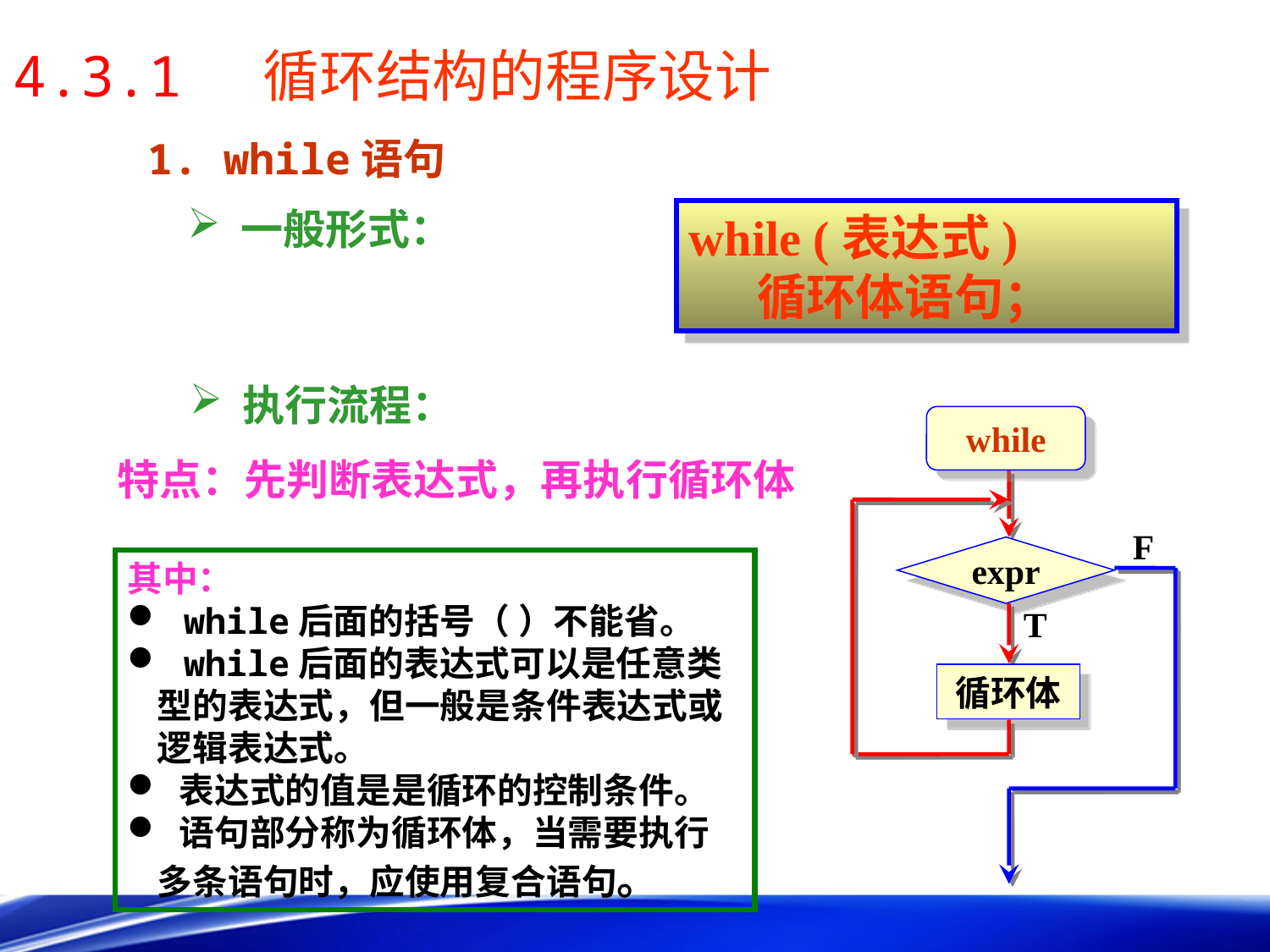

4.3.1  循环结构的程序设计
1. while语句
 一般形式：
while (表达式)
     循环体语句；
 执行流程：
while
特点：先判断表达式，再执行循环体

F

expr
其中：
 while后面的括号（ ）不能省。
 while后面的表达式可以是任意类型的表达式，但一般是条件表达式或逻辑表达式。
 表达式的值是是循环的控制条件。
 语句部分称为循环体，当需要执行多条语句时，应使用复合语句。
 T

循环体